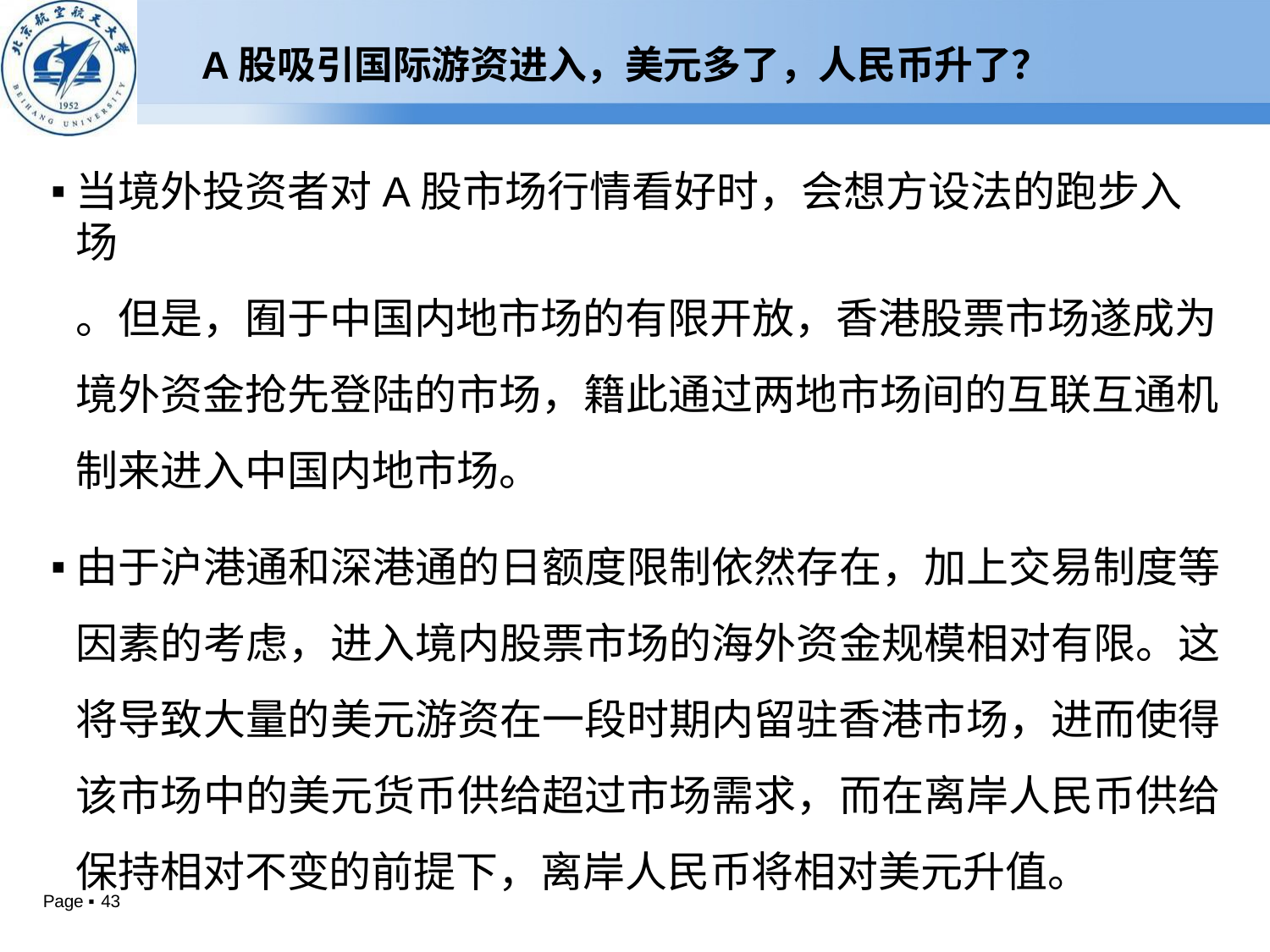

A股吸引国际游资进入，美元多了，人民币升了？

当境外投资者对A股市场行情看好时，会想方设法的跑步入场
。但是，囿于中国内地市场的有限开放，香港股票市场遂成为
境外资金抢先登陆的市场，籍此通过两地市场间的互联互通机 制来进入中国内地市场。
由于沪港通和深港通的日额度限制依然存在，加上交易制度等 因素的考虑，进入境内股票市场的海外资金规模相对有限。这 将导致大量的美元游资在一段时期内留驻香港市场，进而使得 该市场中的美元货币供给超过市场需求，而在离岸人民币供给 保持相对不变的前提下，离岸人民币将相对美元升值。
Page ▪ 43